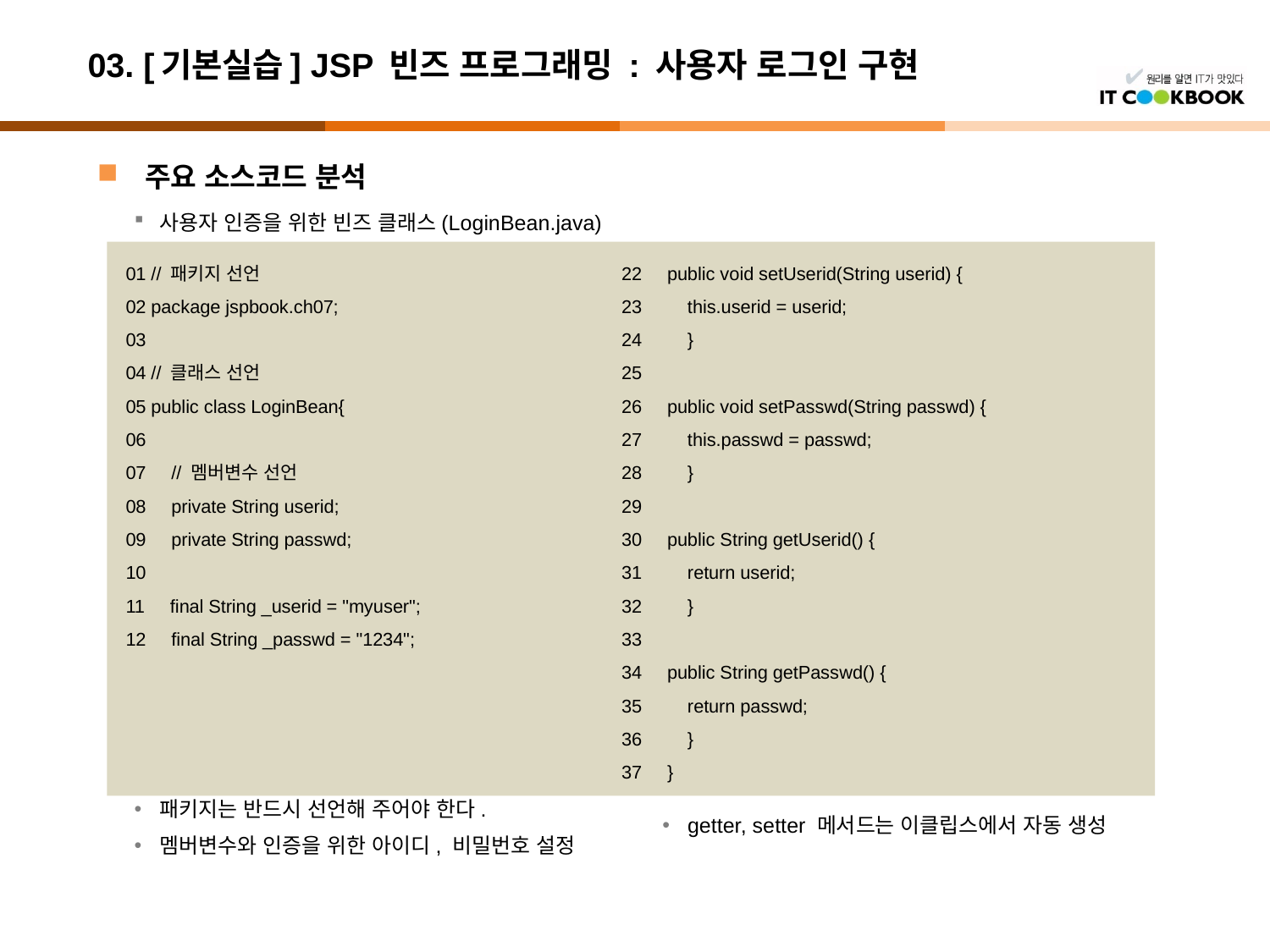

# 03. [기본실습] JSP 빈즈 프로그래밍 : 사용자 로그인 구현
주요 소스코드 분석
사용자 인증을 위한 빈즈 클래스(LoginBean.java)

패키지는 반드시 선언해 주어야 한다.
멤버변수와 인증을 위한 아이디, 비밀번호 설정

01 // 패키지 선언
02 package jspbook.ch07;
03
04 // 클래스 선언
05 public class LoginBean{
06
07     // 멤버변수 선언
08     private String userid;
09     private String passwd;
10
11     final String _userid = "myuser";
12     final String _passwd = "1234";

22     public void setUserid(String userid) {
23         this.userid = userid;
24         }
25
26     public void setPasswd(String passwd) {
27         this.passwd = passwd;
28         }
29
30     public String getUserid() {
31         return userid;
32         }
33
34     public String getPasswd() {
35         return passwd;
36         }
37     }
getter, setter 메서드는 이클립스에서 자동 생성